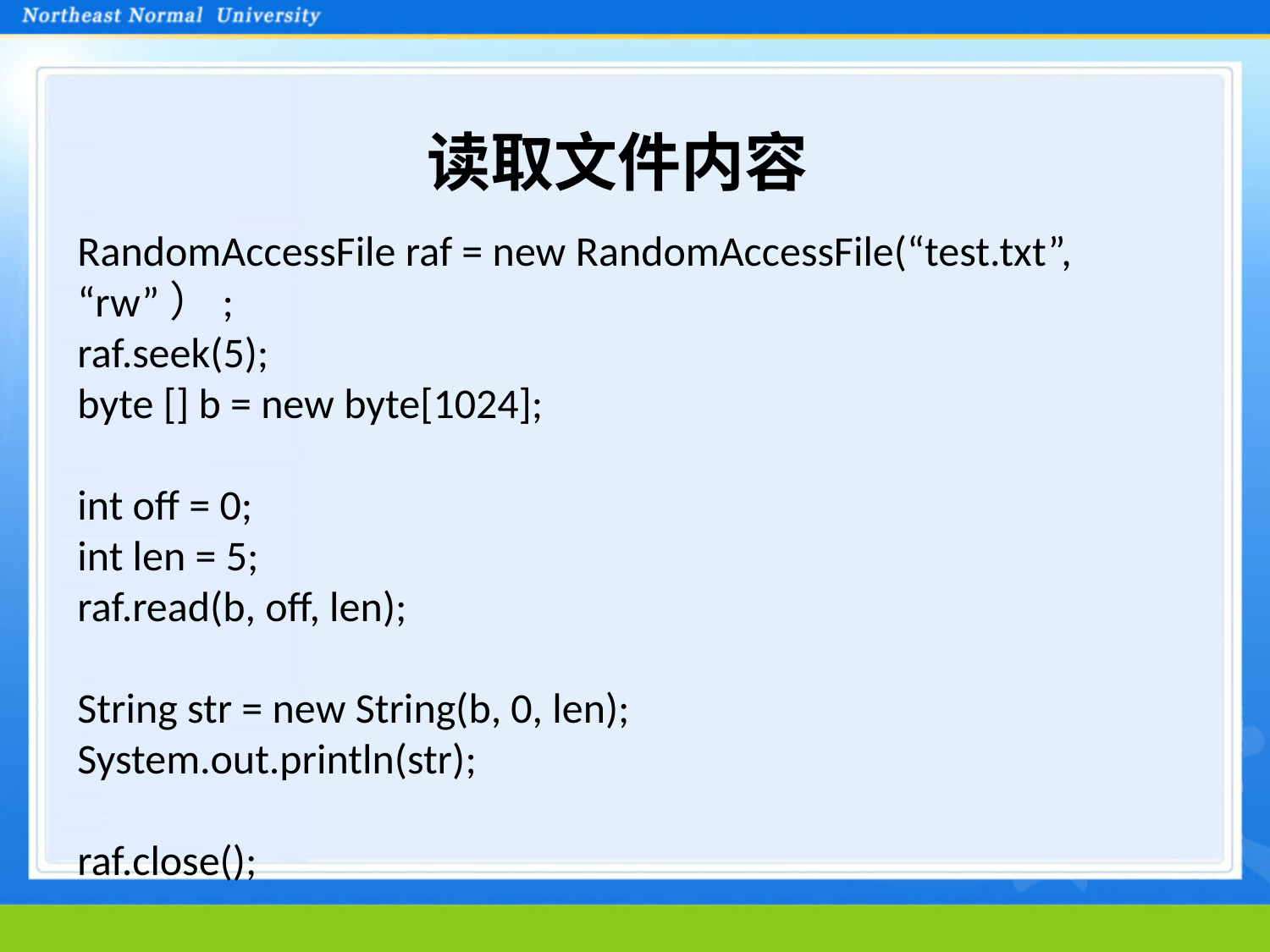

读取文件内容
RandomAccessFile raf = new RandomAccessFile(“test.txt”, “rw”）;
raf.seek(5);
byte [] b = new byte[1024];

int off = 0;
int len = 5;
raf.read(b, off, len);

String str = new String(b, 0, len);
System.out.println(str);

raf.close();